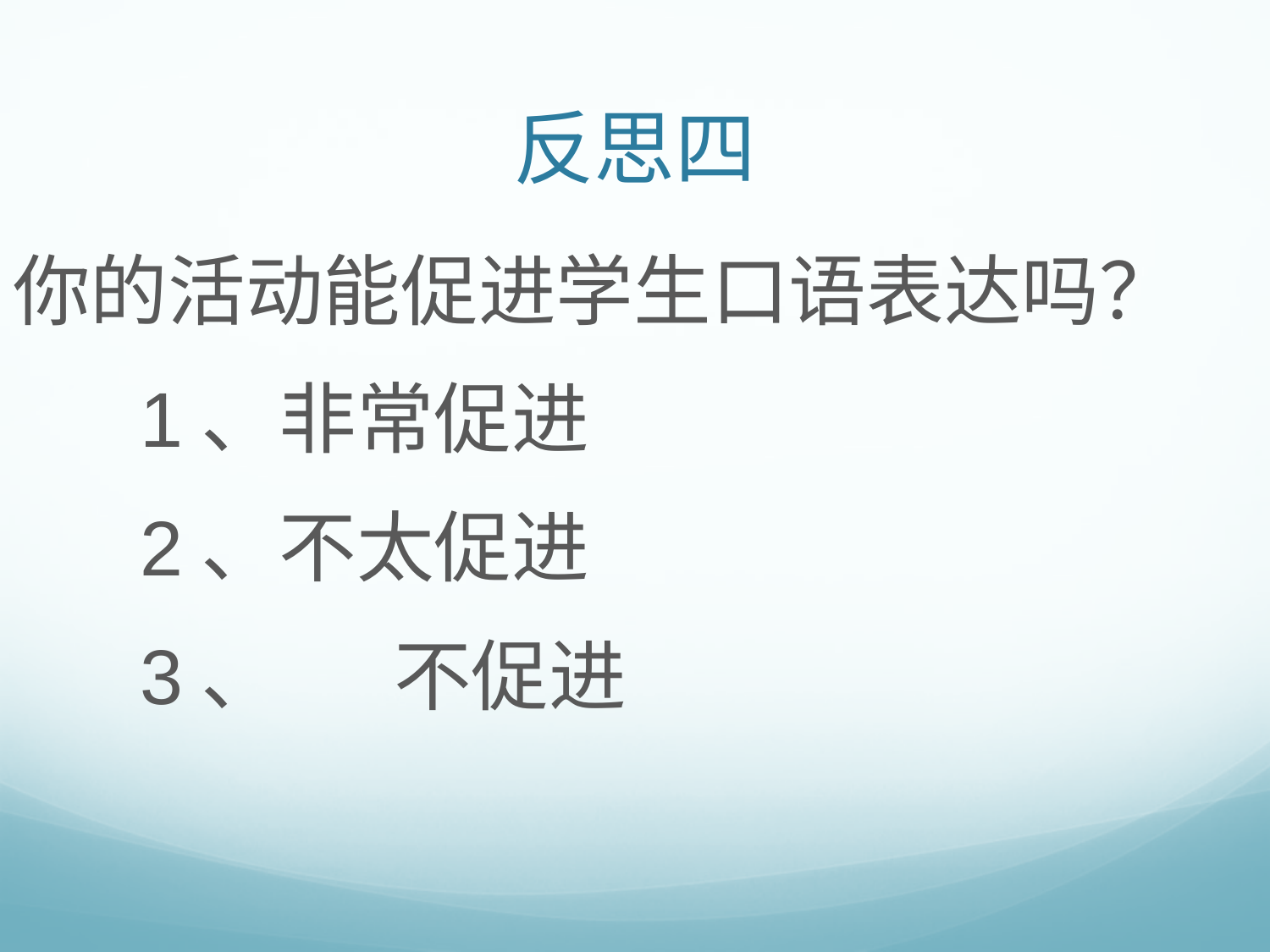

# 反思四
你的活动能促进学生口语表达吗？
	1、非常促进
	2、不太促进
	3、	不促进